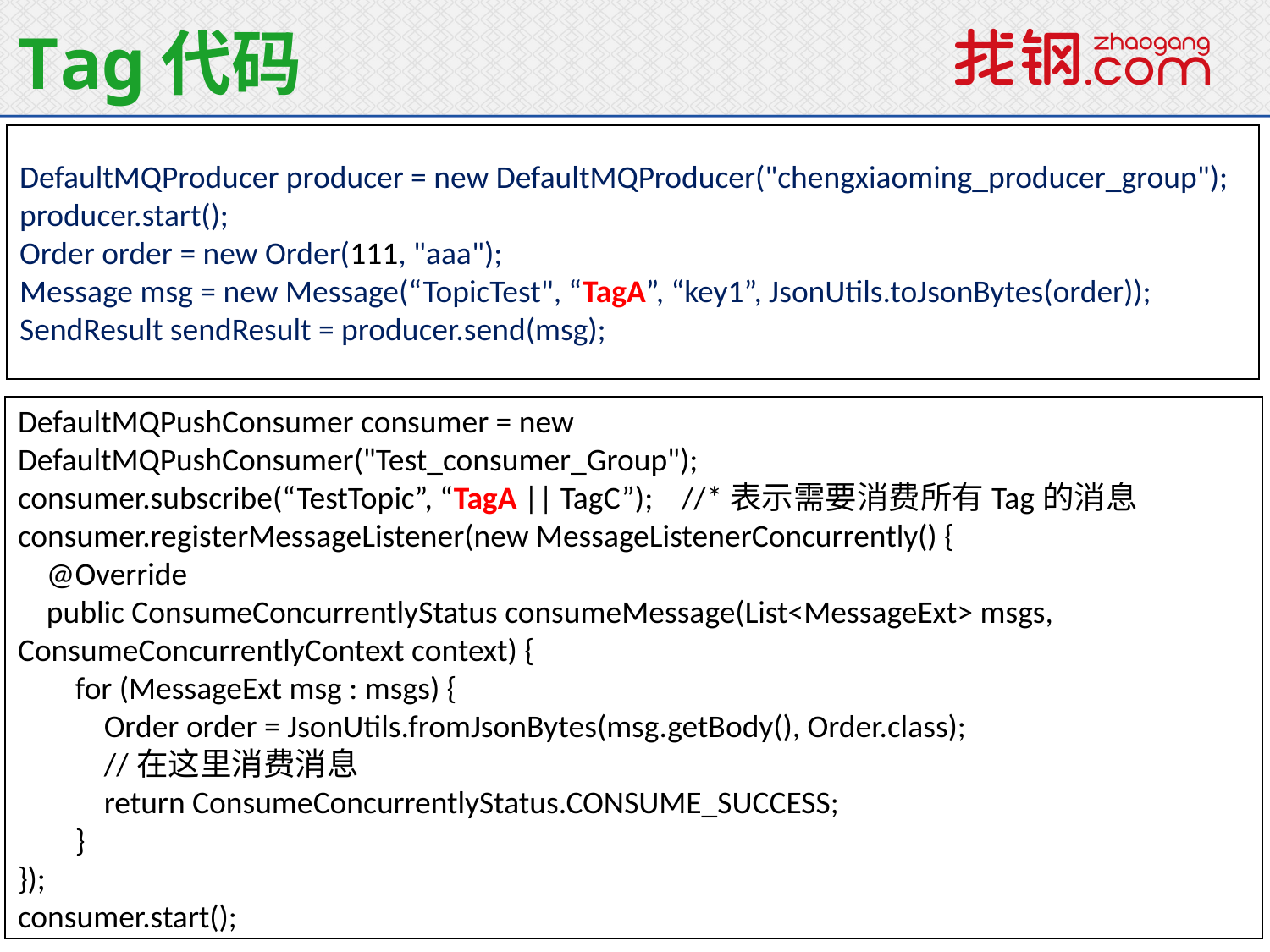

Tag代码
DefaultMQProducer producer = new DefaultMQProducer("chengxiaoming_producer_group");
producer.start();
Order order = new Order(111, "aaa");
Message msg = new Message(“TopicTest", “TagA”, “key1”, JsonUtils.toJsonBytes(order));
SendResult sendResult = producer.send(msg);
DefaultMQPushConsumer consumer = new DefaultMQPushConsumer("Test_consumer_Group");
consumer.subscribe(“TestTopic”, “TagA || TagC”);    //*表示需要消费所有Tag的消息
consumer.registerMessageListener(new MessageListenerConcurrently() {
    @Override
    public ConsumeConcurrentlyStatus consumeMessage(List<MessageExt> msgs,  ConsumeConcurrentlyContext context) {
        for (MessageExt msg : msgs) {
            Order order = JsonUtils.fromJsonBytes(msg.getBody(), Order.class);
            //在这里消费消息
            return ConsumeConcurrentlyStatus.CONSUME_SUCCESS;
        }
});
consumer.start();